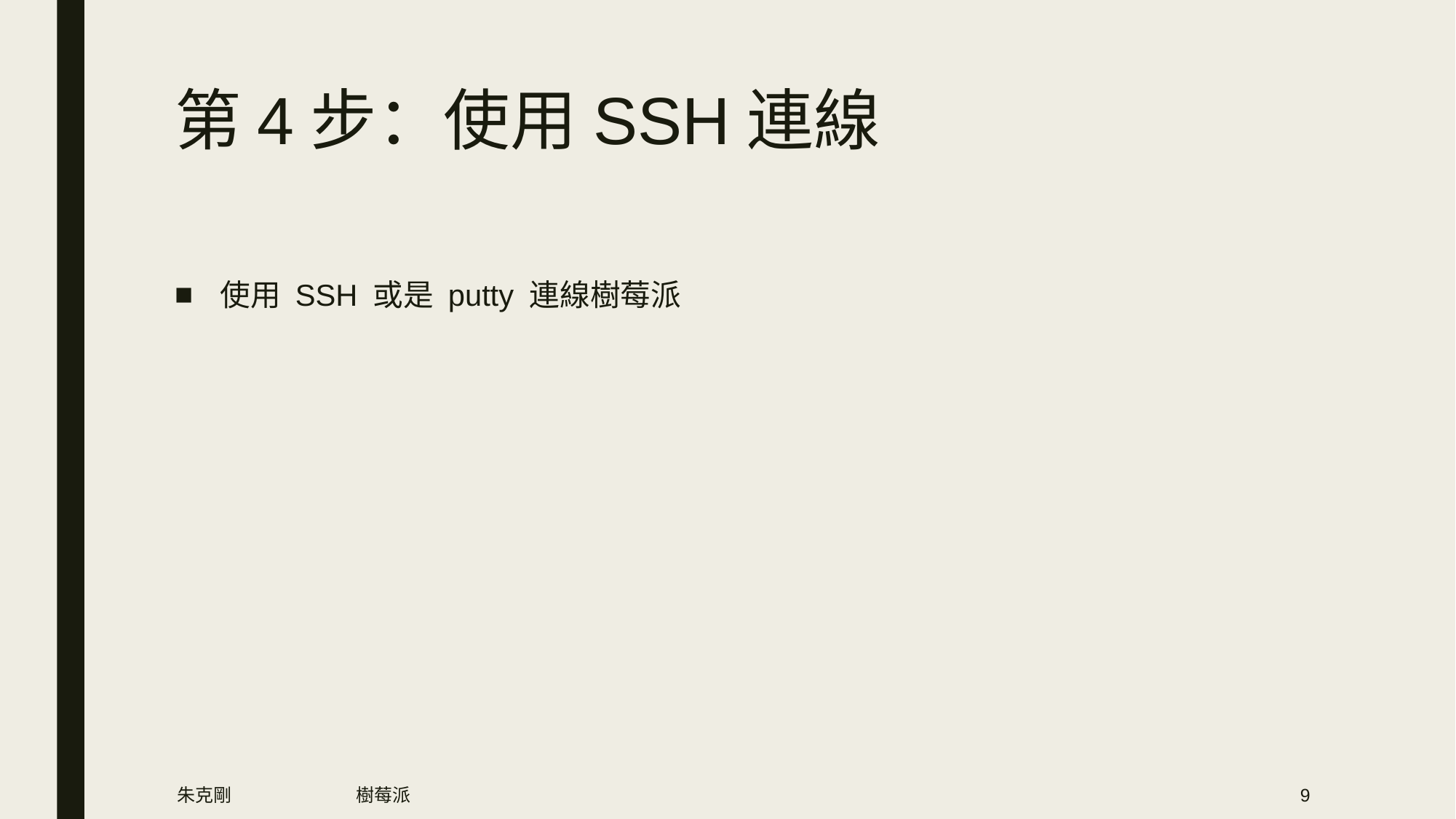

# 第4步：使用SSH連線
使用 SSH 或是 putty 連線樹莓派
朱克剛
樹莓派
9